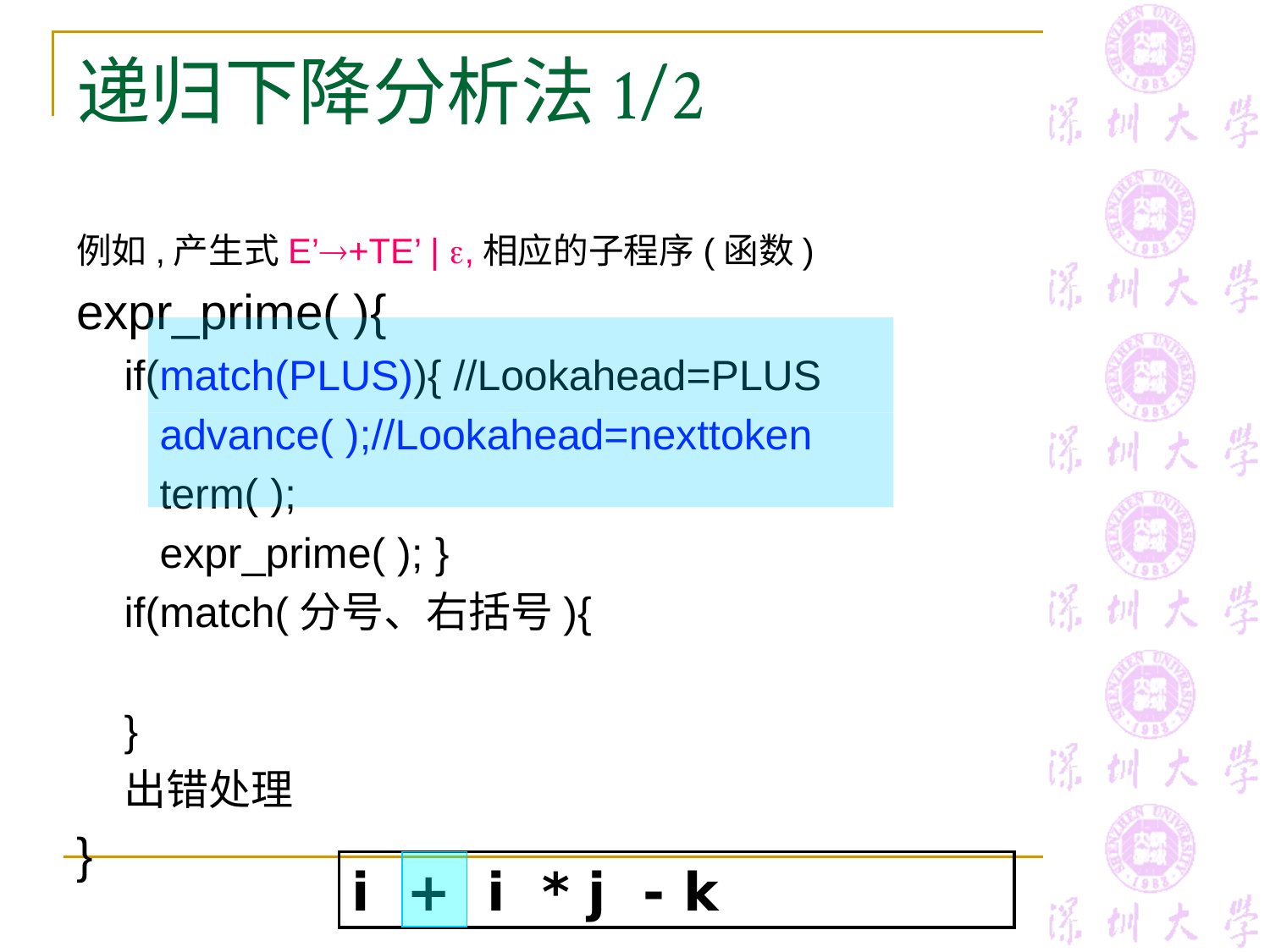

# 递归下降分析法1/2
例如,产生式E’→+TE’ | ε,相应的子程序(函数)
expr_prime( ){
if(match(PLUS)){ //Lookahead=PLUS
   advance( );//Lookahead=nexttoken
   term( );
   expr_prime( ); }
if(match(分号、右括号){

}
出错处理
}

i  +  i  * j  - k